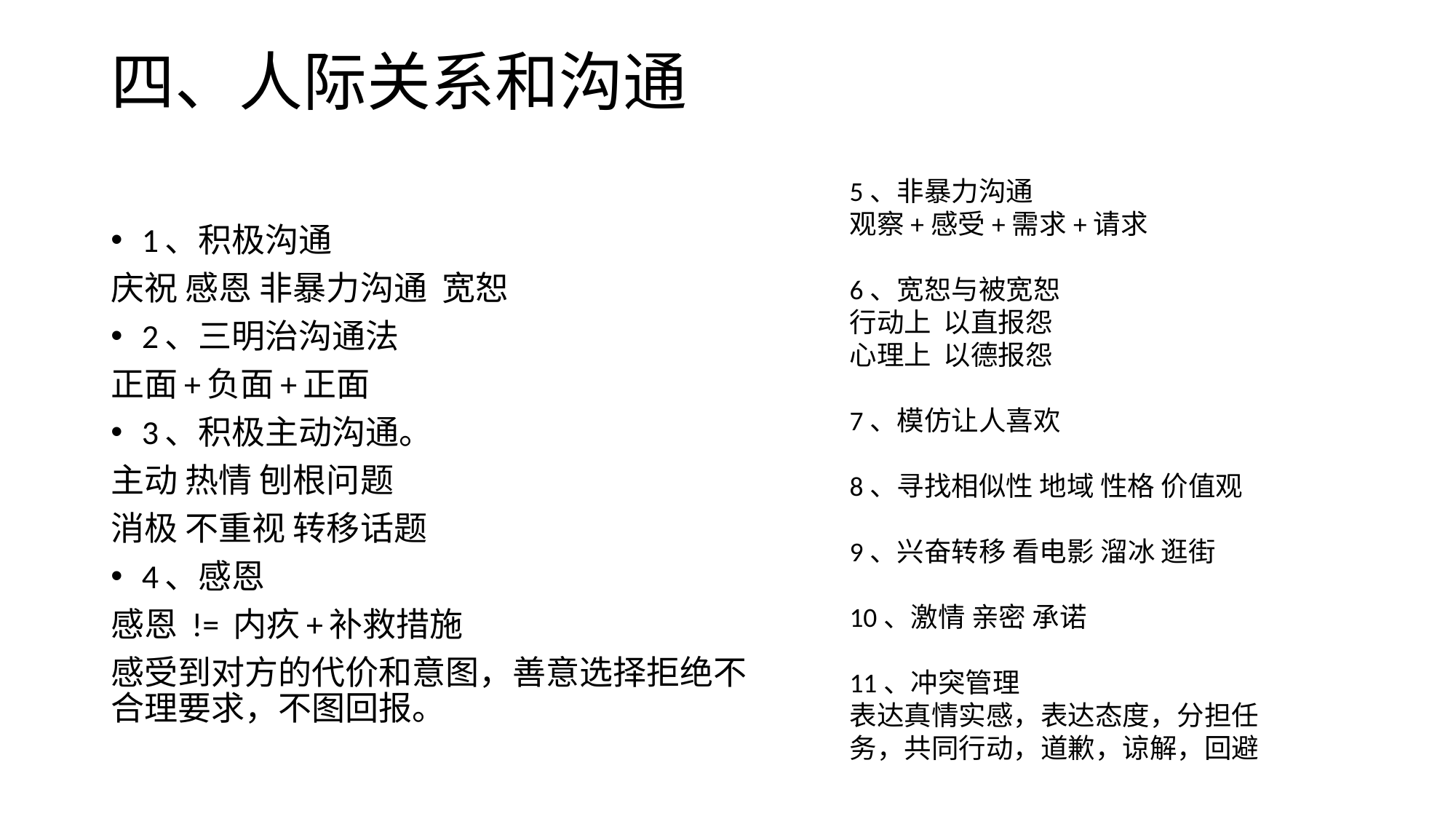

# 四、人际关系和沟通
5、非暴力沟通
观察+感受+需求+请求

6、宽恕与被宽恕
行动上  以直报怨
心理上  以德报怨

7、模仿让人喜欢

8、寻找相似性 地域 性格 价值观

9、兴奋转移 看电影 溜冰 逛街

10、激情 亲密 承诺

11、冲突管理
表达真情实感，表达态度，分担任务，共同行动，道歉，谅解，回避
1、积极沟通
庆祝 感恩 非暴力沟通  宽恕
2、三明治沟通法
正面+负面+正面
3、积极主动沟通。
主动 热情 刨根问题
消极 不重视 转移话题
4、感恩
感恩 != 内疚+补救措施
感受到对方的代价和意图，善意选择拒绝不合理要求，不图回报。